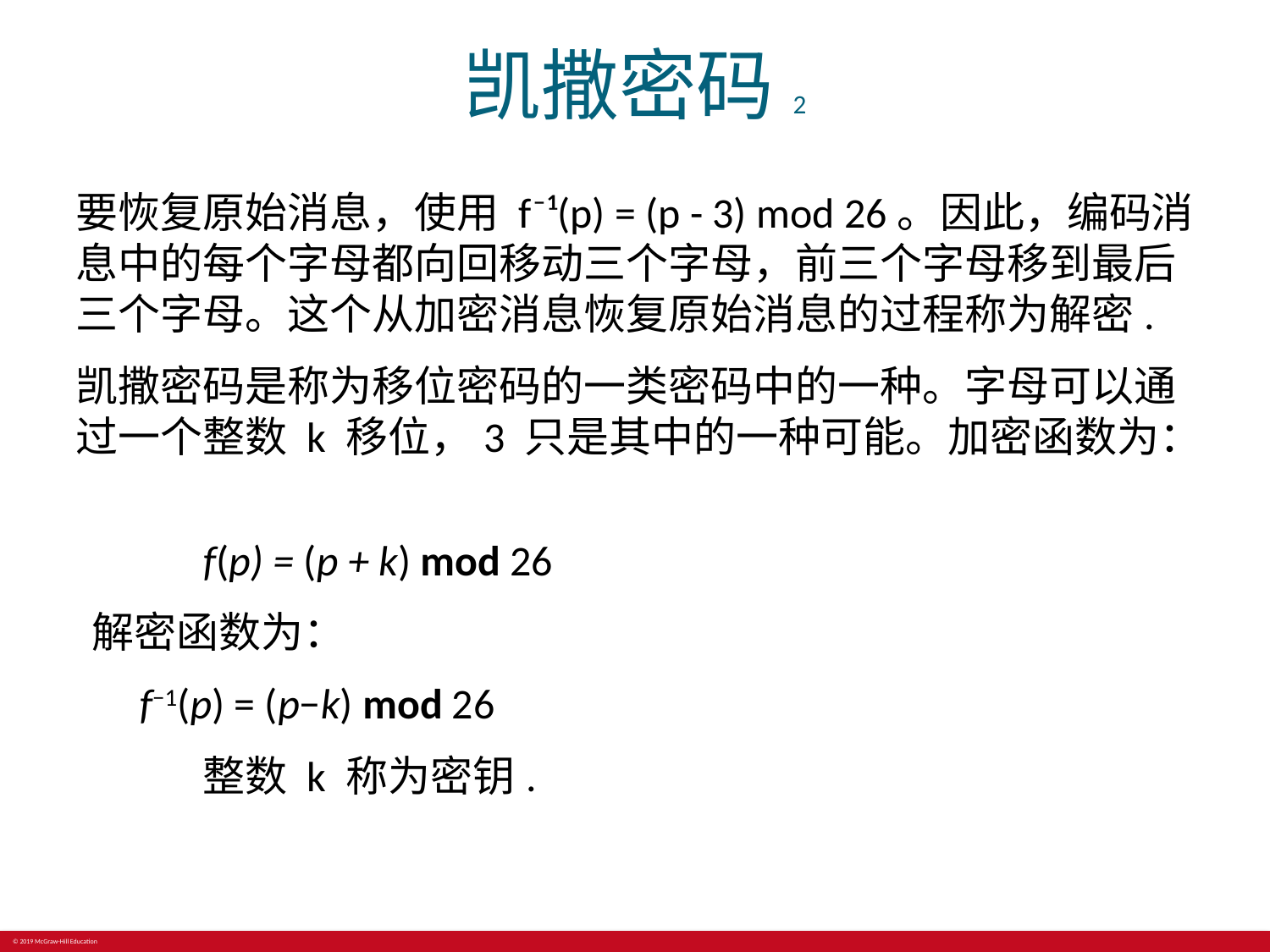

# 凯撒密码2
要恢复原始消息，使用 f⁻¹(p) = (p - 3) mod 26。因此，编码消息中的每个字母都向回移动三个字母，前三个字母移到最后三个字母。这个从加密消息恢复原始消息的过程称为解密.
凯撒密码是称为移位密码的一类密码中的一种。字母可以通过一个整数 k 移位，3 只是其中的一种可能。加密函数为：
	f(p) = (p + k) mod 26
解密函数为：
	f−1(p) = (p−k) mod 26
	整数 k 称为密钥.